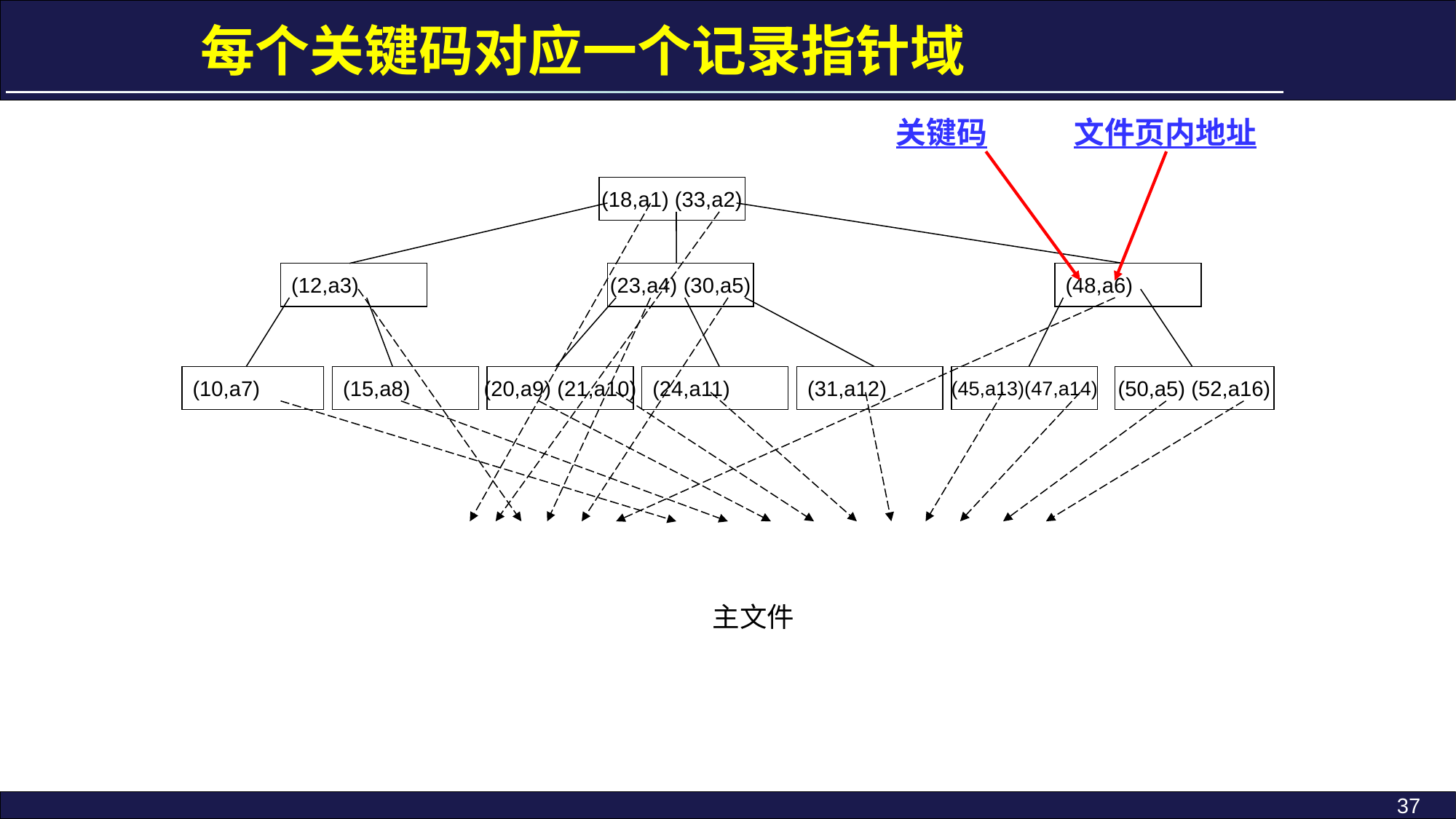

每个关键码对应一个记录指针域
关键码
文件页内地址

(18,a1) (33,a2)

(12,a3)
(23,a4) (30,a5)
(48,a6)

(10,a7)
(15,a8)
(20,a9) (21,a10)
(24,a11)
(31,a12)
(45,a13)(47,a14)
(50,a5) (52,a16)

主文件
37